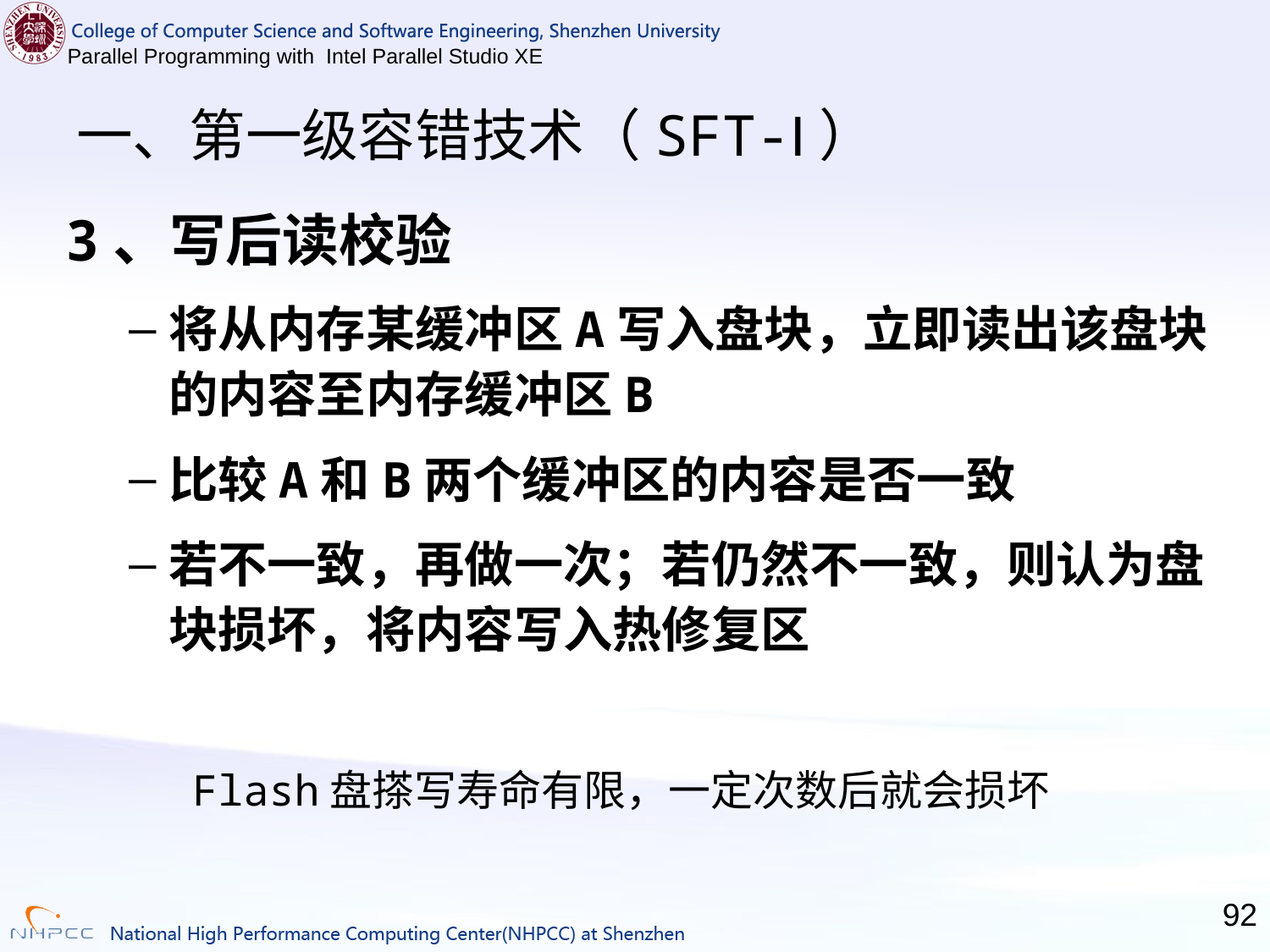

# 一、第一级容错技术（SFT-I）
3、写后读校验
将从内存某缓冲区A写入盘块，立即读出该盘块的内容至内存缓冲区B
比较A和B两个缓冲区的内容是否一致
若不一致，再做一次；若仍然不一致，则认为盘块损坏，将内容写入热修复区

Flash盘搽写寿命有限，一定次数后就会损坏
92